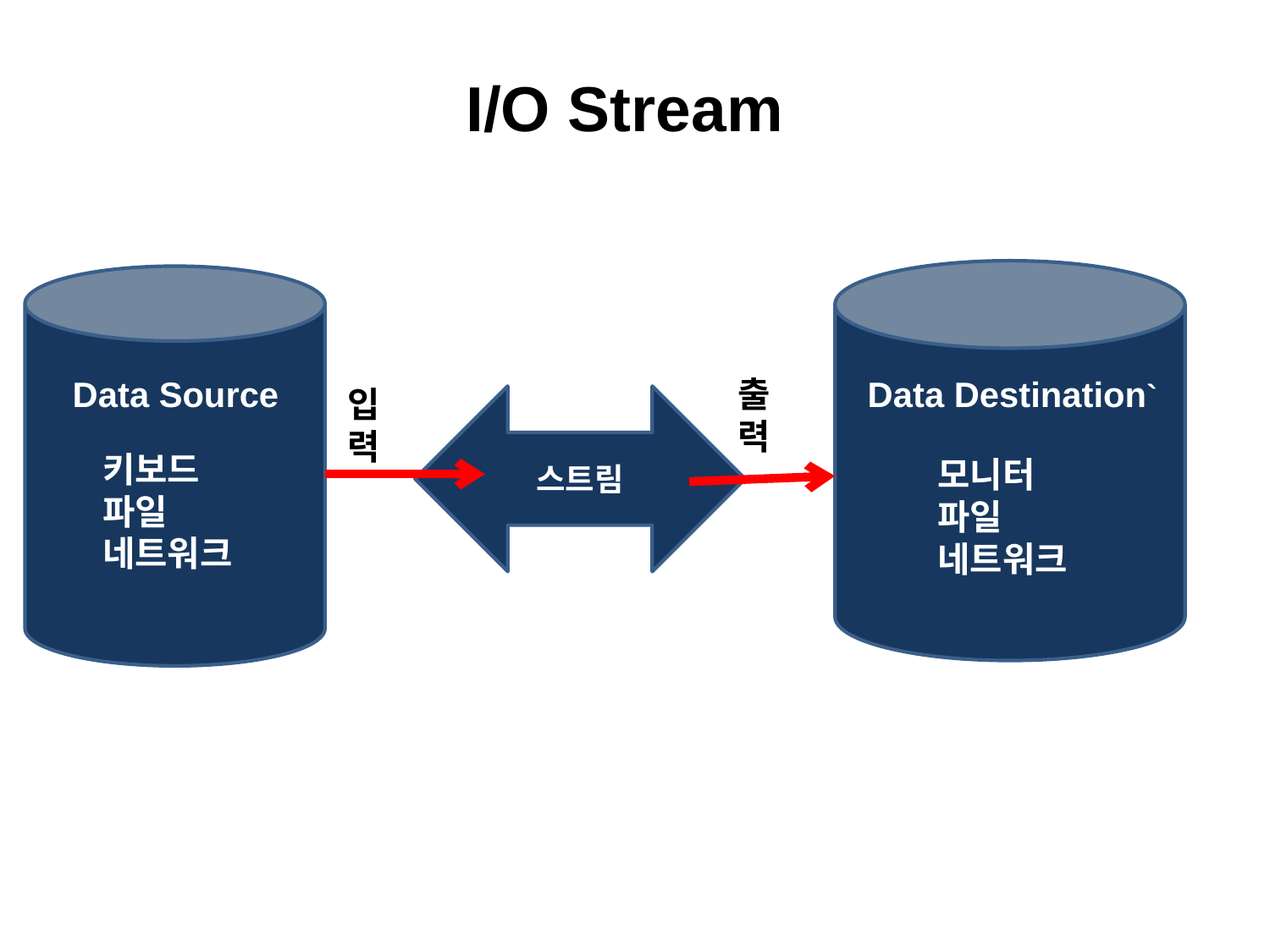

# I/O Stream

Data Source
출력
Data Destination`
입력
스트림
키보드
파일
네트워크

모니터
파일
네트워크